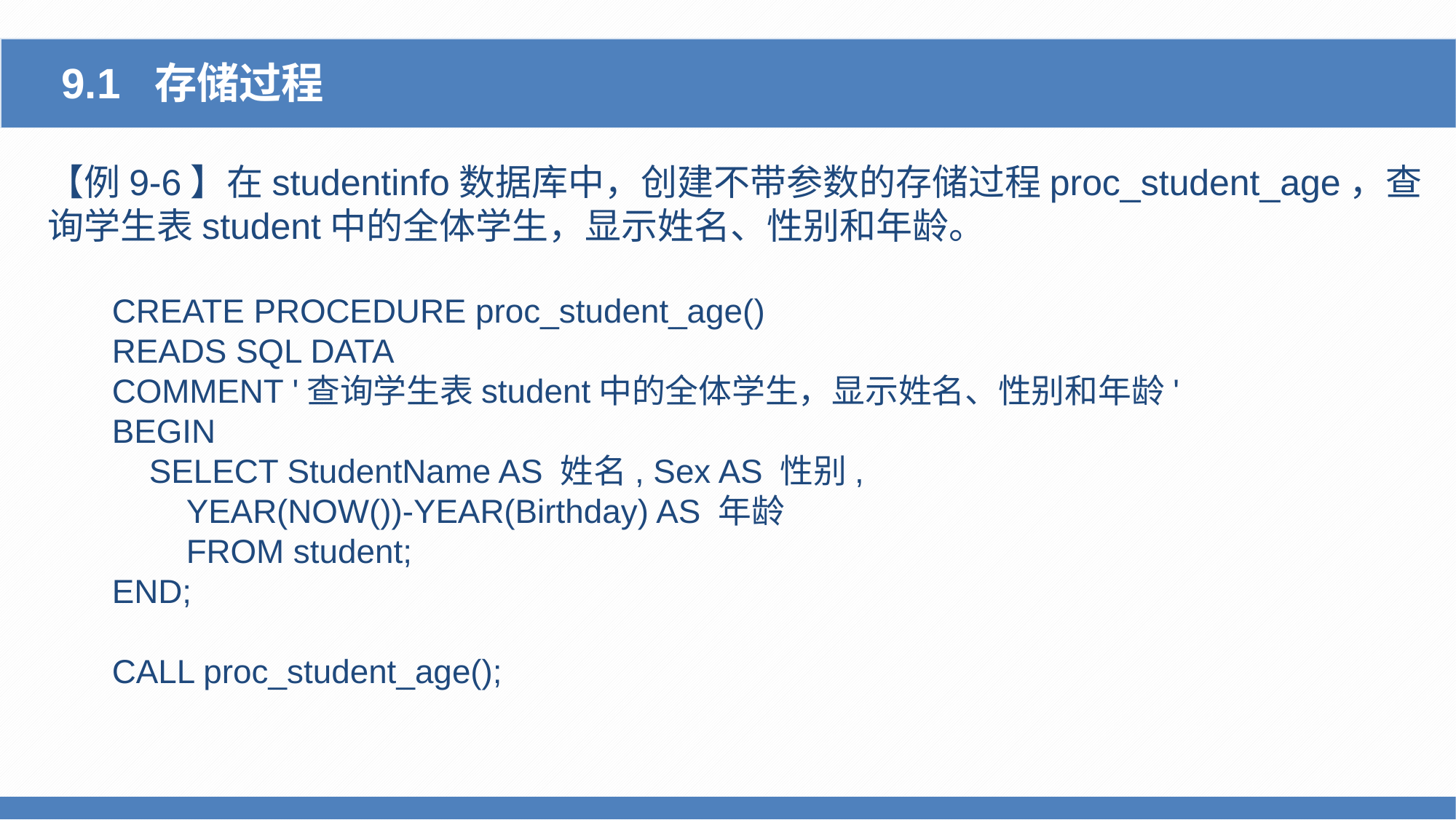

9.1  存储过程
【例9-6】在studentinfo数据库中，创建不带参数的存储过程proc_student_age，查询学生表student中的全体学生，显示姓名、性别和年龄。

CREATE PROCEDURE proc_student_age()
READS SQL DATA
COMMENT '查询学生表student中的全体学生，显示姓名、性别和年龄'
BEGIN
    SELECT StudentName AS 姓名, Sex AS 性别,
        YEAR(NOW())-YEAR(Birthday) AS 年龄
        FROM student;
END;

CALL proc_student_age();